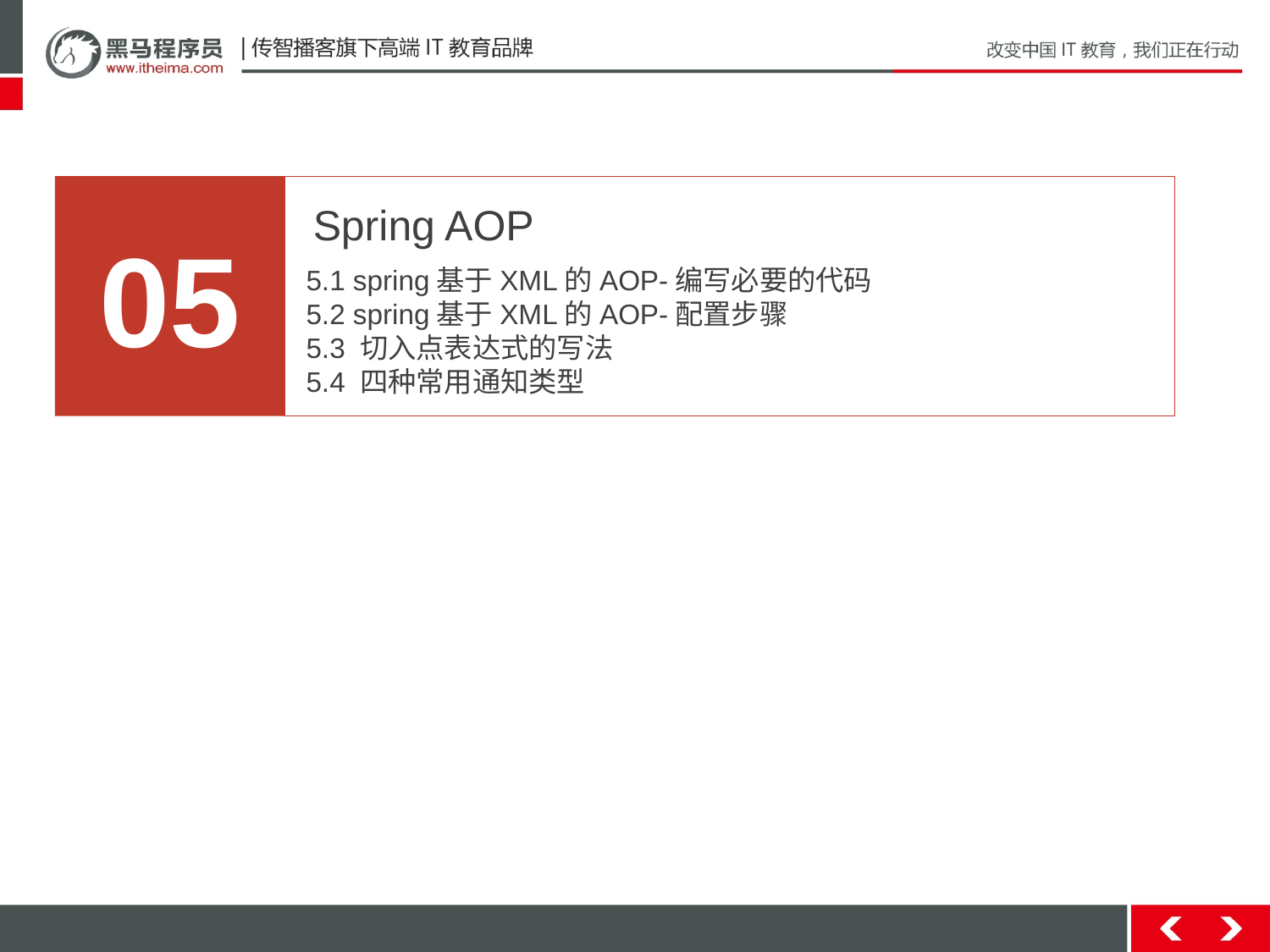

05

Spring AOP
5.1 spring基于XML的AOP-编写必要的代码
5.2 spring基于XML的AOP-配置步骤
5.3 切入点表达式的写法
5.4 四种常用通知类型